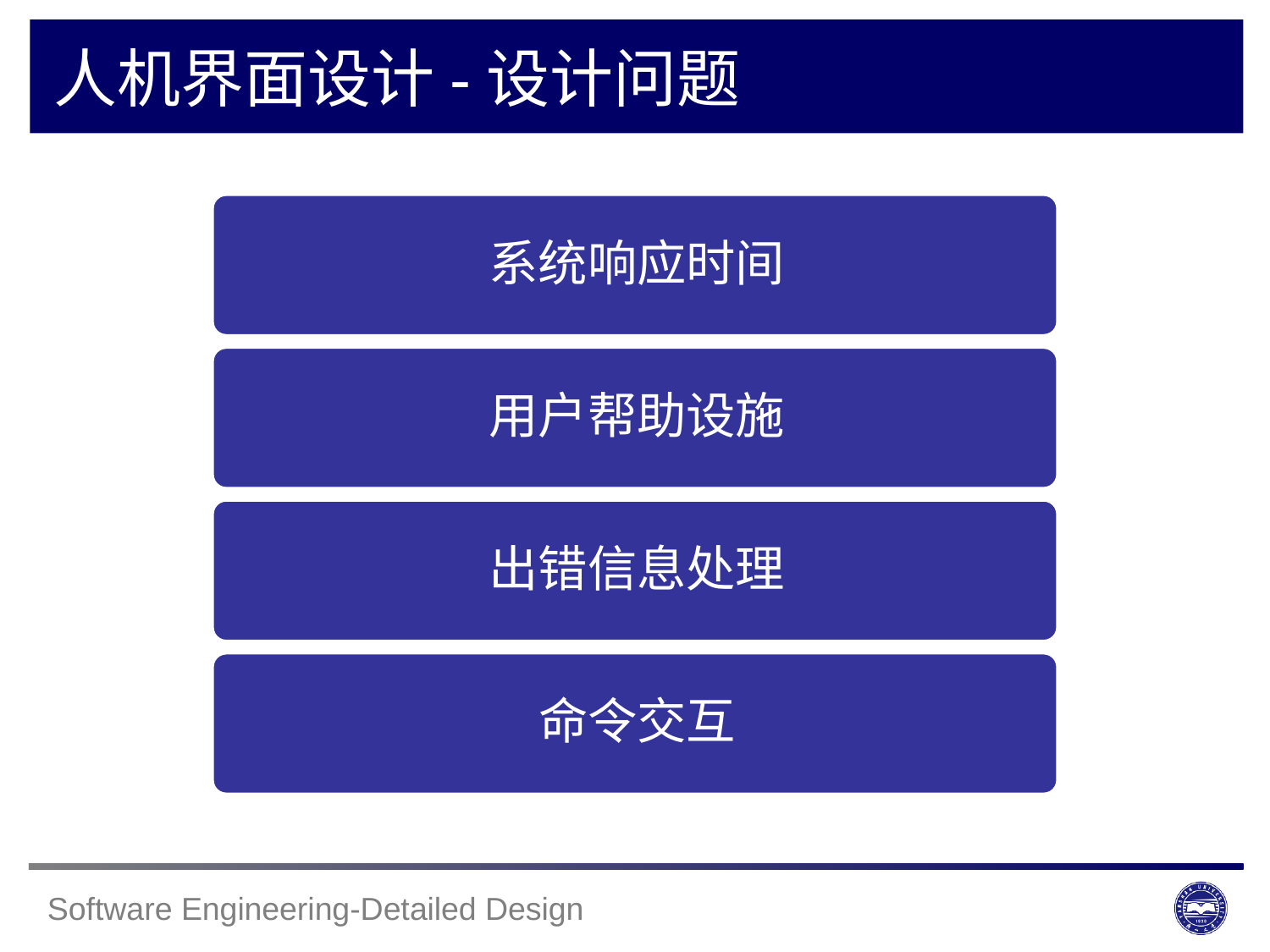

人机界面设计-设计问题
系统响应时间
用户帮助设施
出错信息处理
命令交互